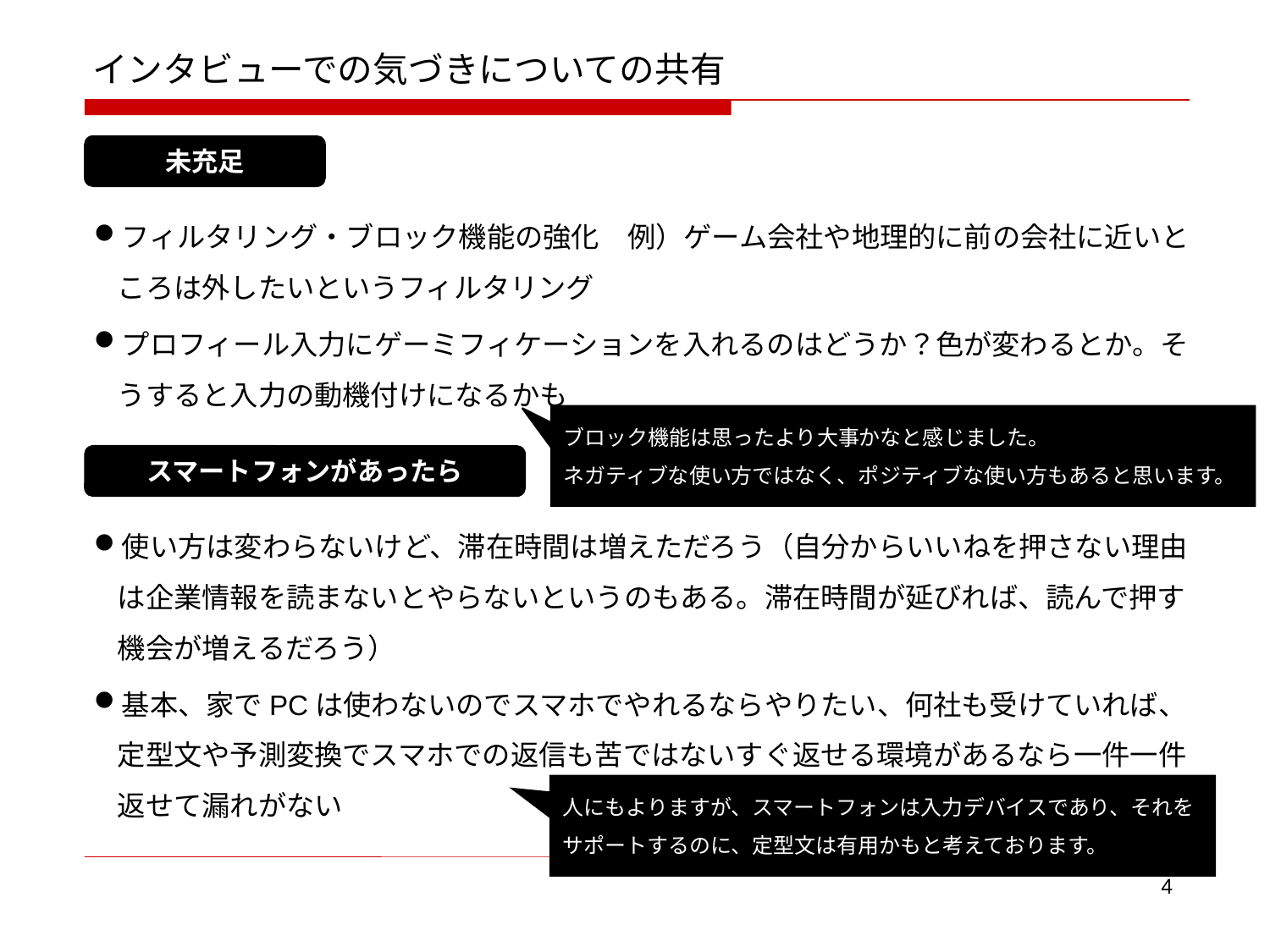

インタビューでの気づきについての共有
未充足
フィルタリング・ブロック機能の強化　例）ゲーム会社や地理的に前の会社に近いところは外したいというフィルタリング
プロフィール入力にゲーミフィケーションを入れるのはどうか？色が変わるとか。そうすると入力の動機付けになるかも

ブロック機能は思ったより大事かなと感じました。
ネガティブな使い方ではなく、ポジティブな使い方もあると思います。
スマートフォンがあったら
使い方は変わらないけど、滞在時間は増えただろう（自分からいいねを押さない理由は企業情報を読まないとやらないというのもある。滞在時間が延びれば、読んで押す機会が増えるだろう）
基本、家でPCは使わないのでスマホでやれるならやりたい、何社も受けていれば、定型文や予測変換でスマホでの返信も苦ではないすぐ返せる環境があるなら一件一件返せて漏れがない

人にもよりますが、スマートフォンは入力デバイスであり、それをサポートするのに、定型文は有用かもと考えております。
4